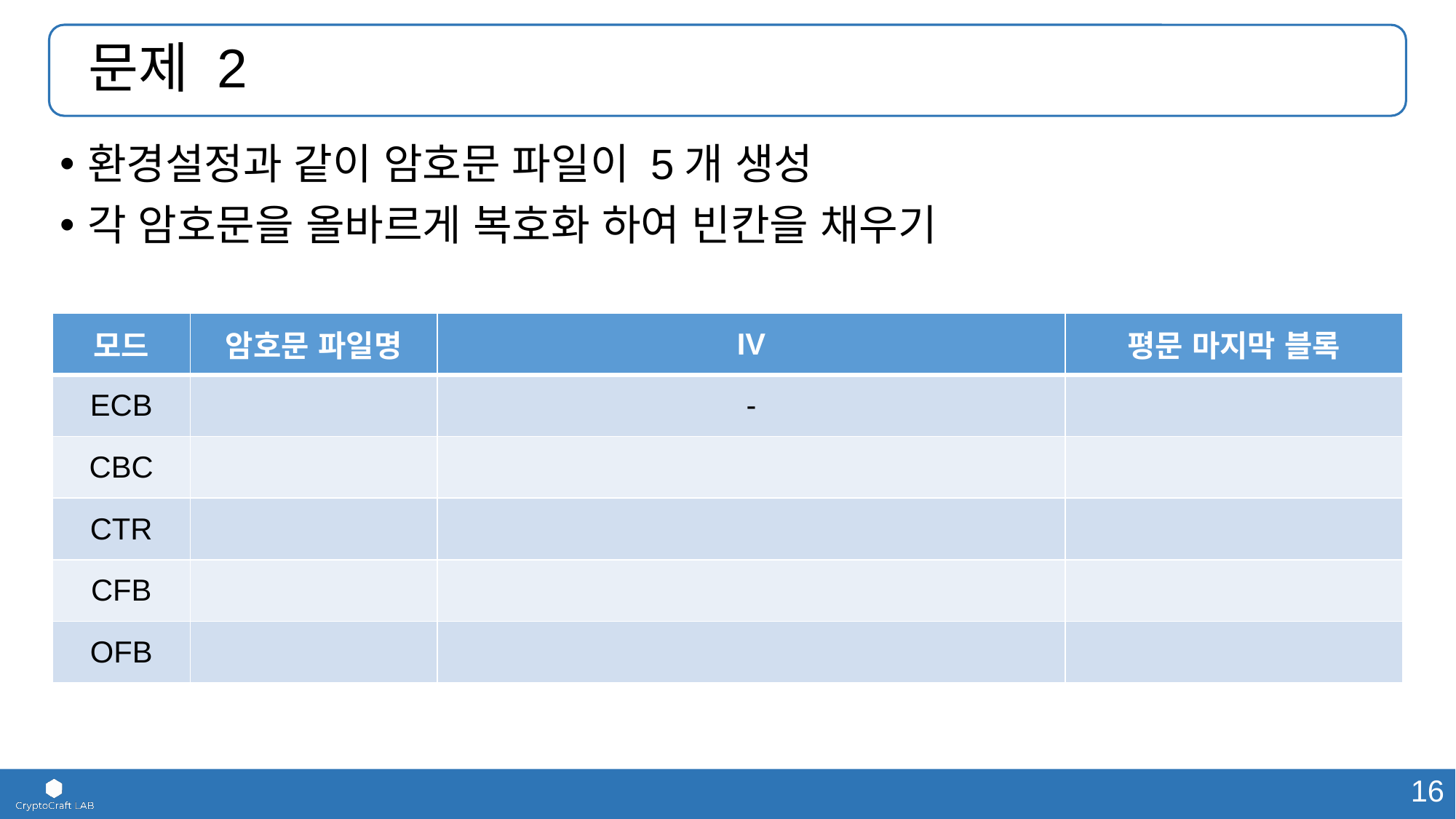

# 문제 2
환경설정과 같이 암호문 파일이 5개 생성
각 암호문을 올바르게 복호화 하여 빈칸을 채우기
| 모드 | 암호문 파일명 | IV | 평문 마지막 블록 |
| --- | --- | --- | --- |
| ECB |  | - |  |
| CBC |  |  |  |
| CTR |  |  |  |
| CFB |  |  |  |
| OFB |  |  |  |